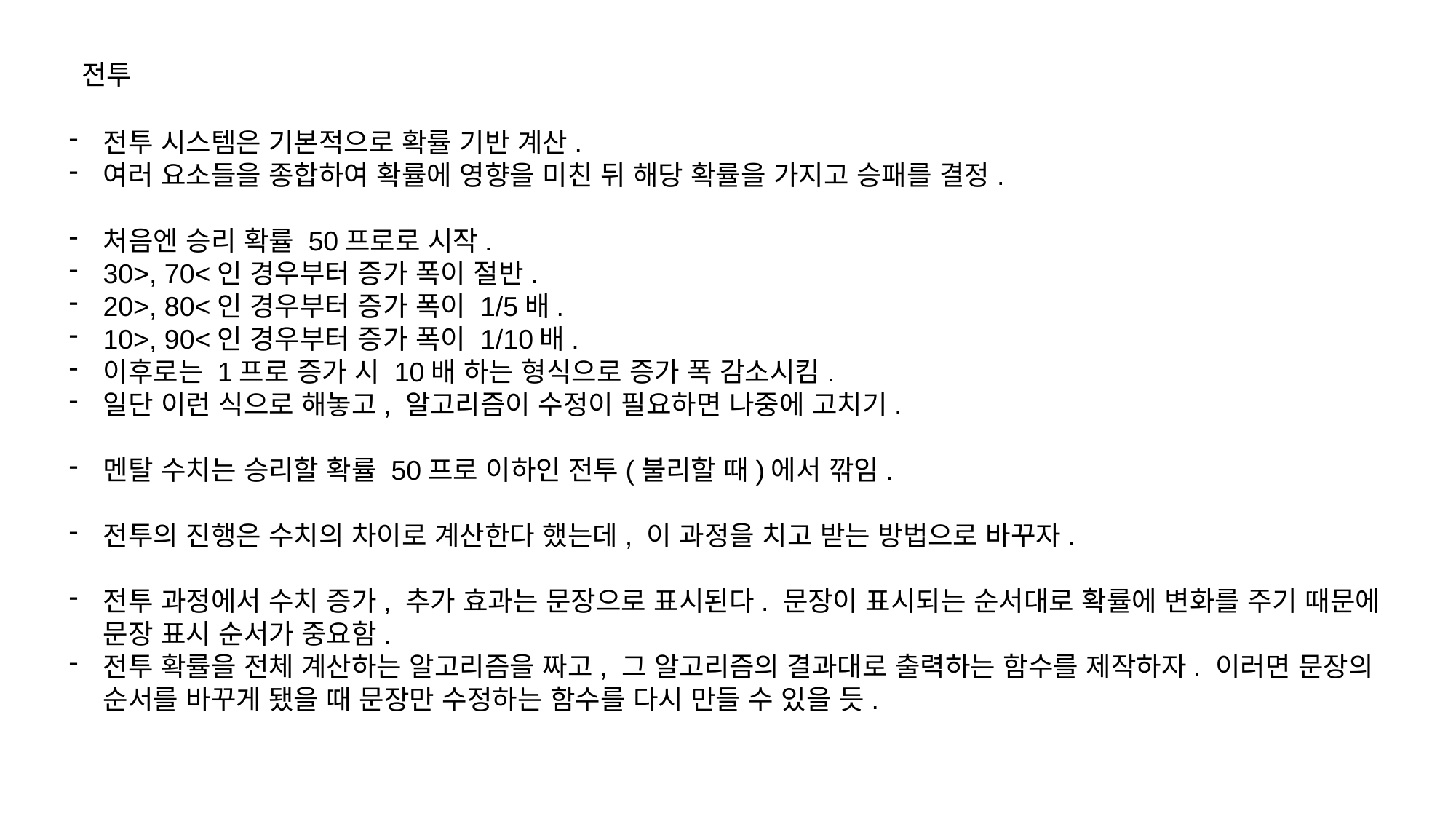

전투
전투 시스템은 기본적으로 확률 기반 계산.
여러 요소들을 종합하여 확률에 영향을 미친 뒤 해당 확률을 가지고 승패를 결정.

처음엔 승리 확률 50프로로 시작.
30>, 70<인 경우부터 증가 폭이 절반.
20>, 80<인 경우부터 증가 폭이 1/5배.
10>, 90<인 경우부터 증가 폭이 1/10배.
이후로는 1프로 증가 시 10배 하는 형식으로 증가 폭 감소시킴.
일단 이런 식으로 해놓고, 알고리즘이 수정이 필요하면 나중에 고치기.

멘탈 수치는 승리할 확률 50프로 이하인 전투(불리할 때)에서 깎임.

전투의 진행은 수치의 차이로 계산한다 했는데, 이 과정을 치고 받는 방법으로 바꾸자.

전투 과정에서 수치 증가, 추가 효과는 문장으로 표시된다. 문장이 표시되는 순서대로 확률에 변화를 주기 때문에 문장 표시 순서가 중요함.
전투 확률을 전체 계산하는 알고리즘을 짜고, 그 알고리즘의 결과대로 출력하는 함수를 제작하자. 이러면 문장의 순서를 바꾸게 됐을 때 문장만 수정하는 함수를 다시 만들 수 있을 듯.